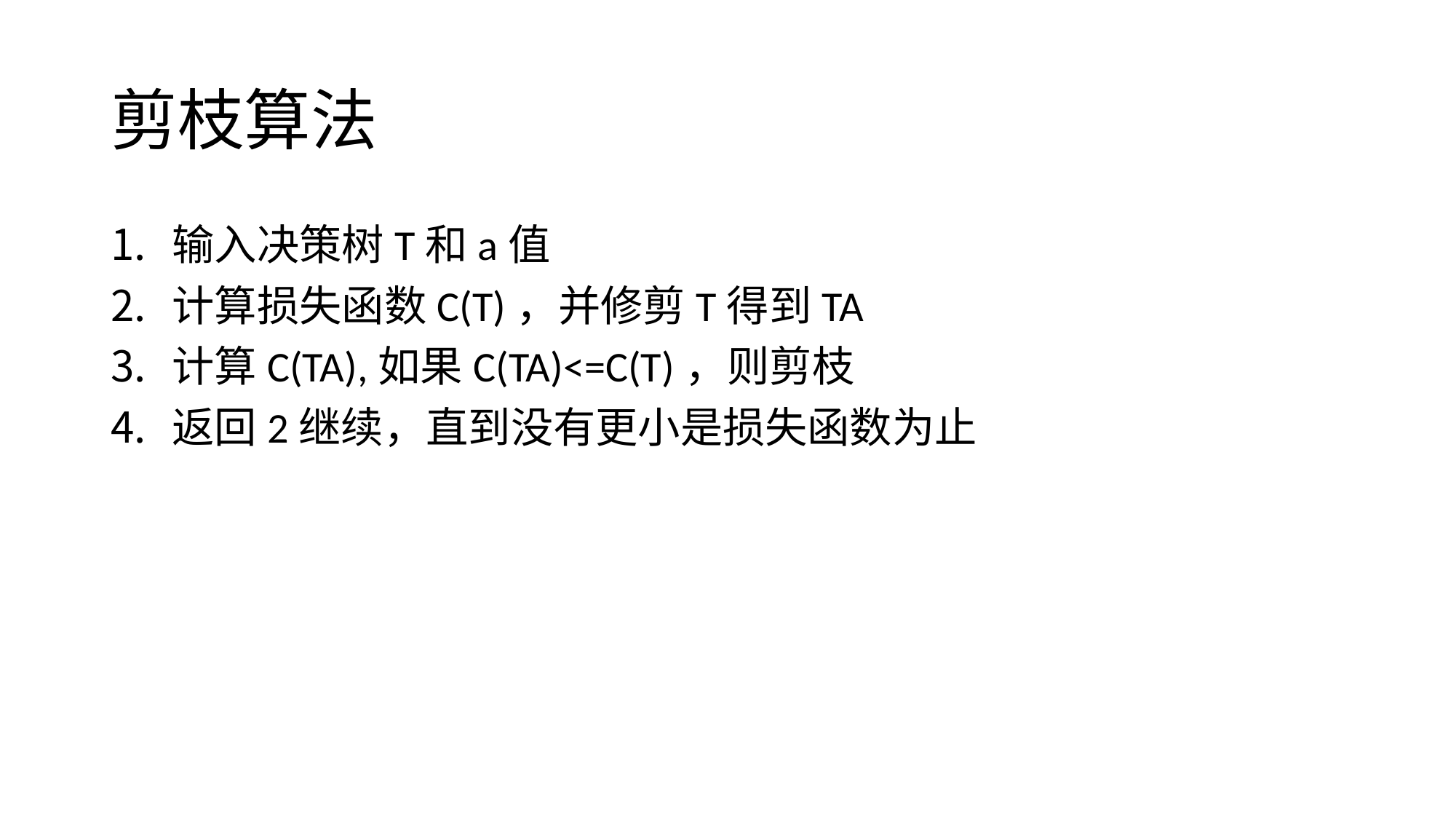

# 剪枝算法
输入决策树T和a值
计算损失函数C(T)，并修剪T得到TA
计算C(TA),如果C(TA)<=C(T)，则剪枝
返回2继续，直到没有更小是损失函数为止